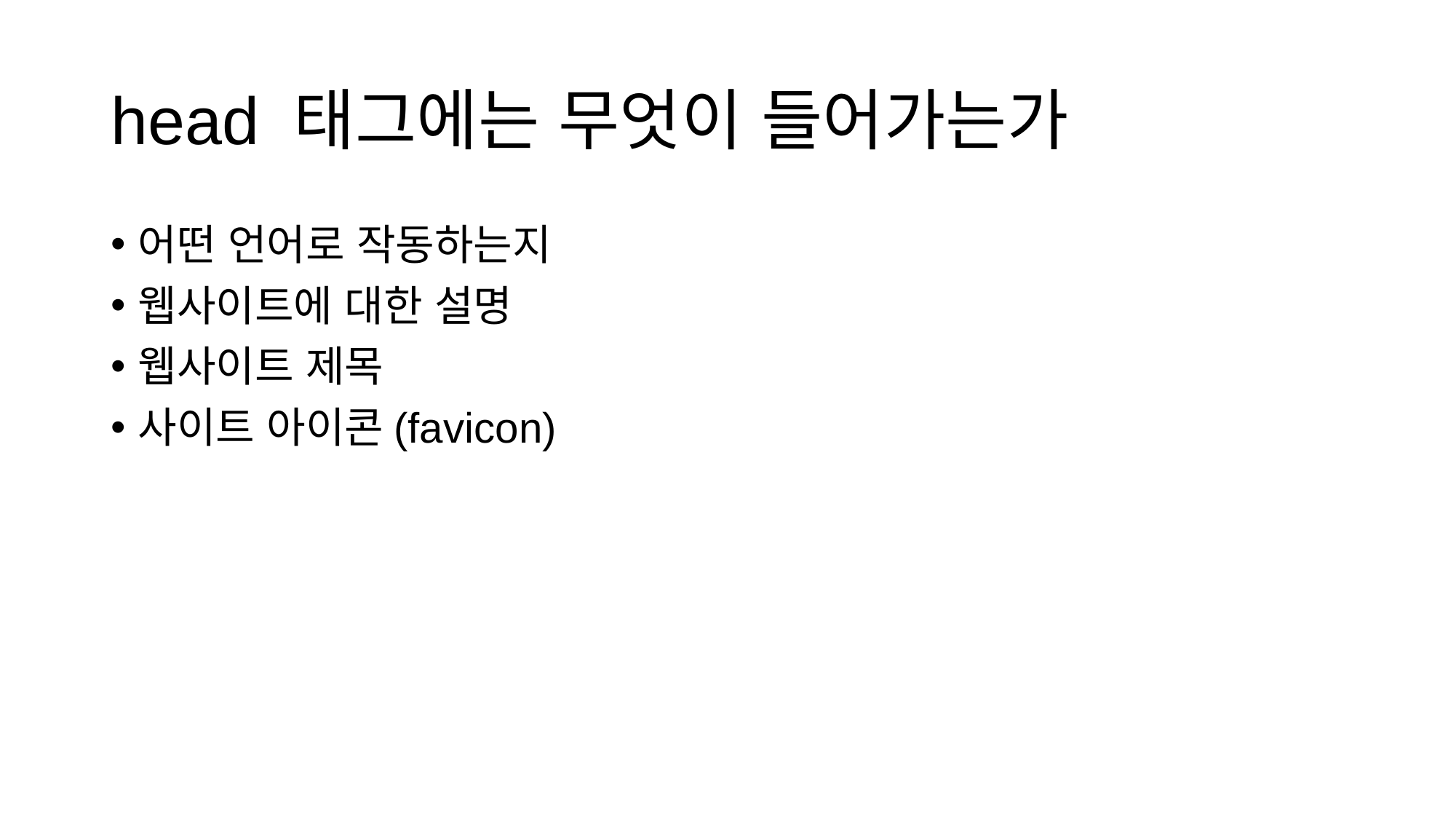

# head 태그에는 무엇이 들어가는가
어떤 언어로 작동하는지
웹사이트에 대한 설명
웹사이트 제목
사이트 아이콘(favicon)